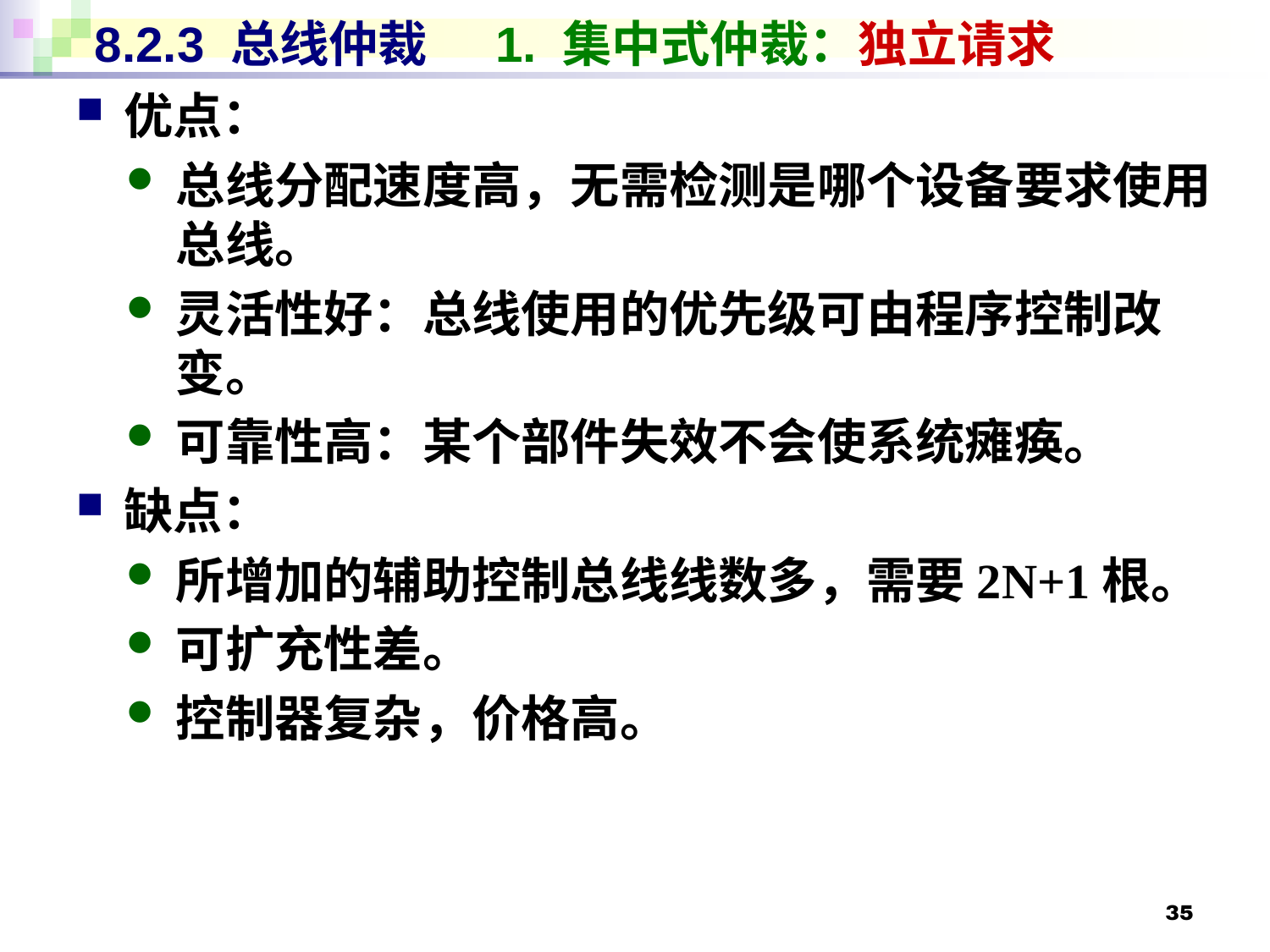

# 8.2.3 总线仲裁     1. 集中式仲裁：独立请求
优点：
总线分配速度高，无需检测是哪个设备要求使用总线。
灵活性好：总线使用的优先级可由程序控制改变。
可靠性高：某个部件失效不会使系统瘫痪。
缺点：
所增加的辅助控制总线线数多，需要2N+1根。
可扩充性差。
控制器复杂，价格高。
35